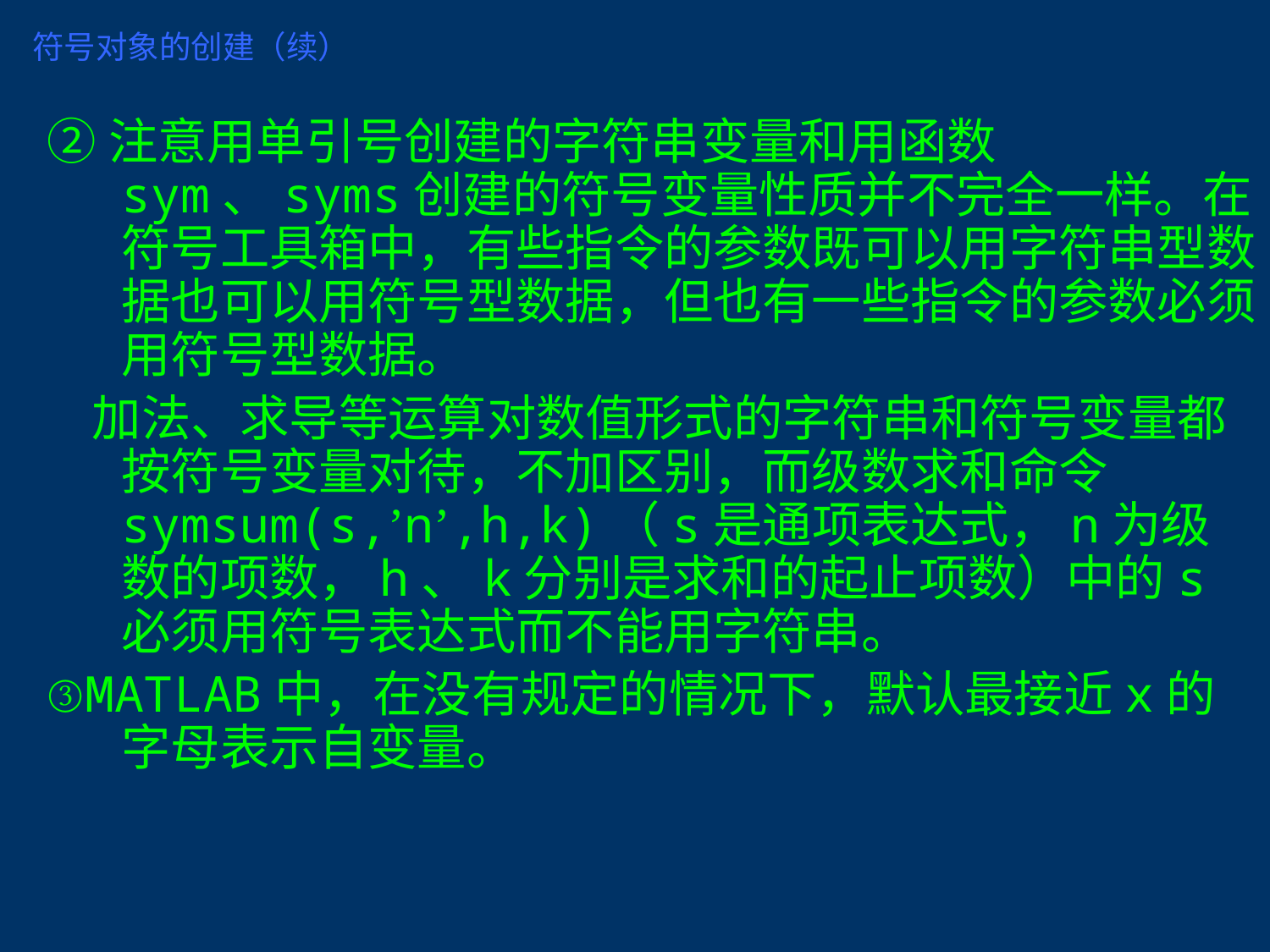

符号对象的创建（续）
②注意用单引号创建的字符串变量和用函数sym、syms创建的符号变量性质并不完全一样。在符号工具箱中，有些指令的参数既可以用字符串型数据也可以用符号型数据，但也有一些指令的参数必须用符号型数据。
   加法、求导等运算对数值形式的字符串和符号变量都按符号变量对待，不加区别，而级数求和命令symsum(s,’n’,h,k)（s是通项表达式，n为级数的项数，h、k分别是求和的起止项数）中的s必须用符号表达式而不能用字符串。
③MATLAB中，在没有规定的情况下，默认最接近x的字母表示自变量。